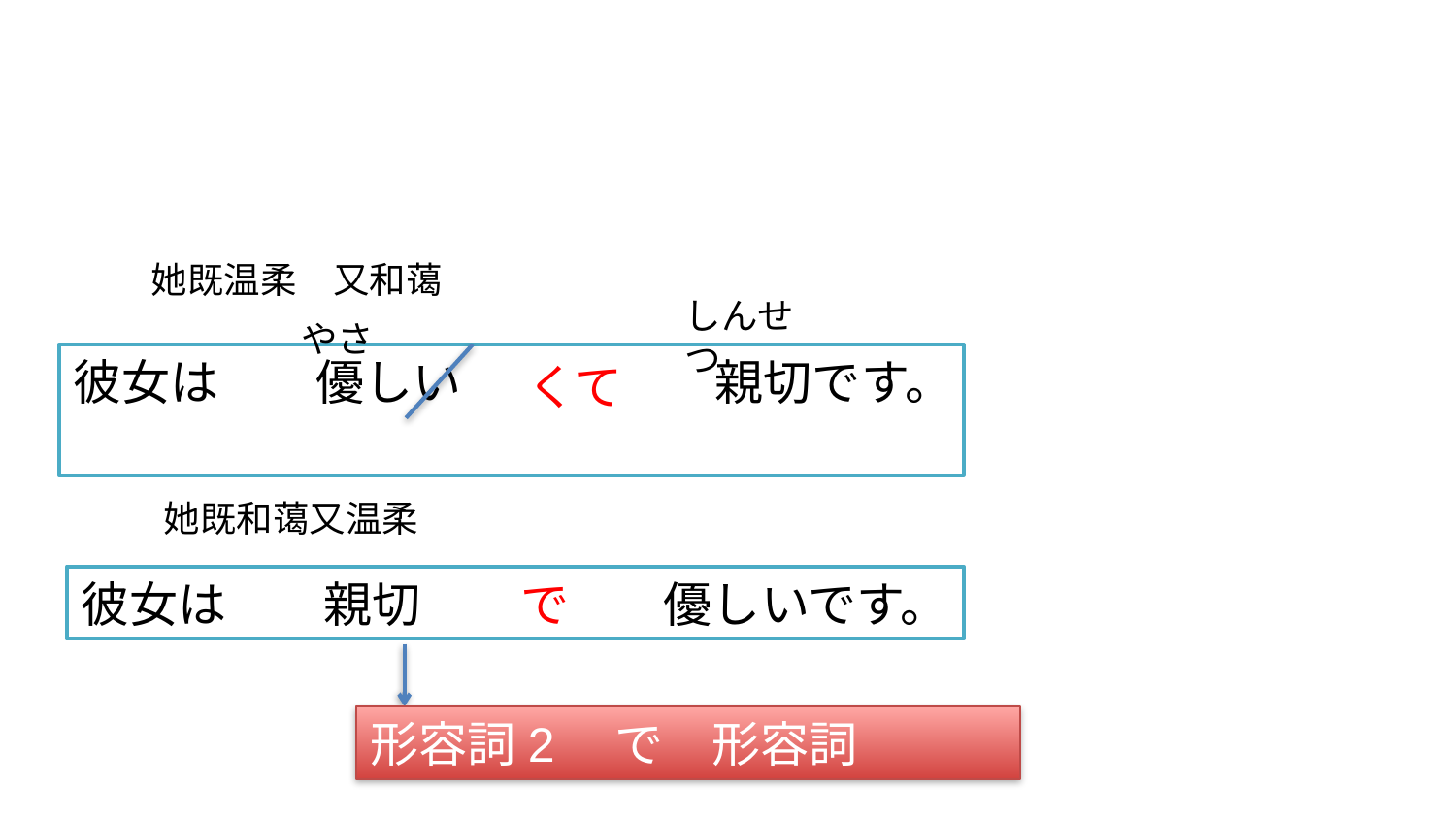

她既温柔　又和蔼
しんせつ
やさ
彼女は　　優しい　 　　　　親切です。
くて
她既和蔼又温柔
彼女は　　親切　　　　　優しいです。
で
形容詞2　で　形容詞